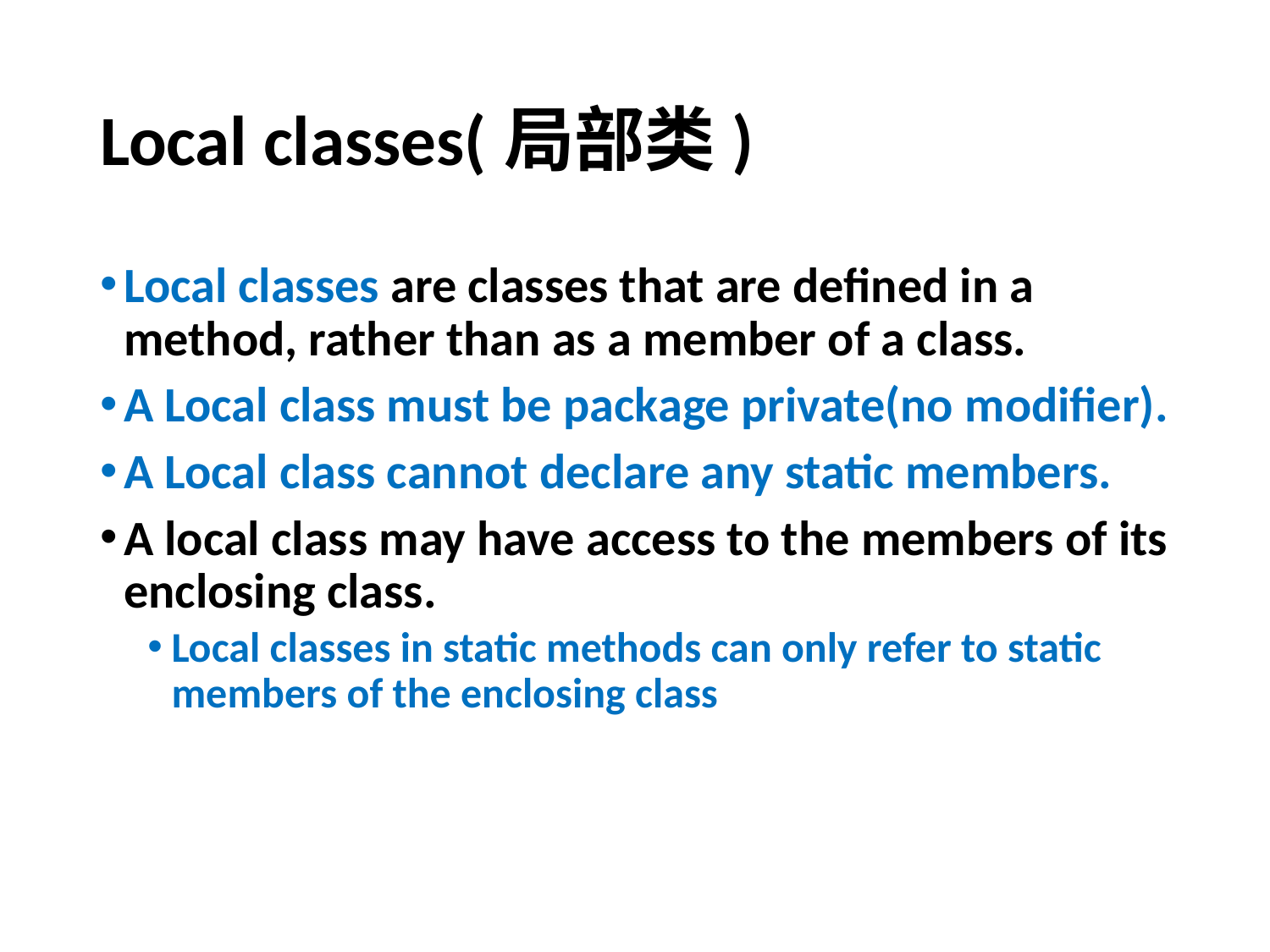

# Local classes(局部类)
Local classes are classes that are defined in a method, rather than as a member of a class.
A Local class must be package private(no modifier).
A Local class cannot declare any static members.
A local class may have access to the members of its enclosing class.
Local classes in static methods can only refer to static members of the enclosing class